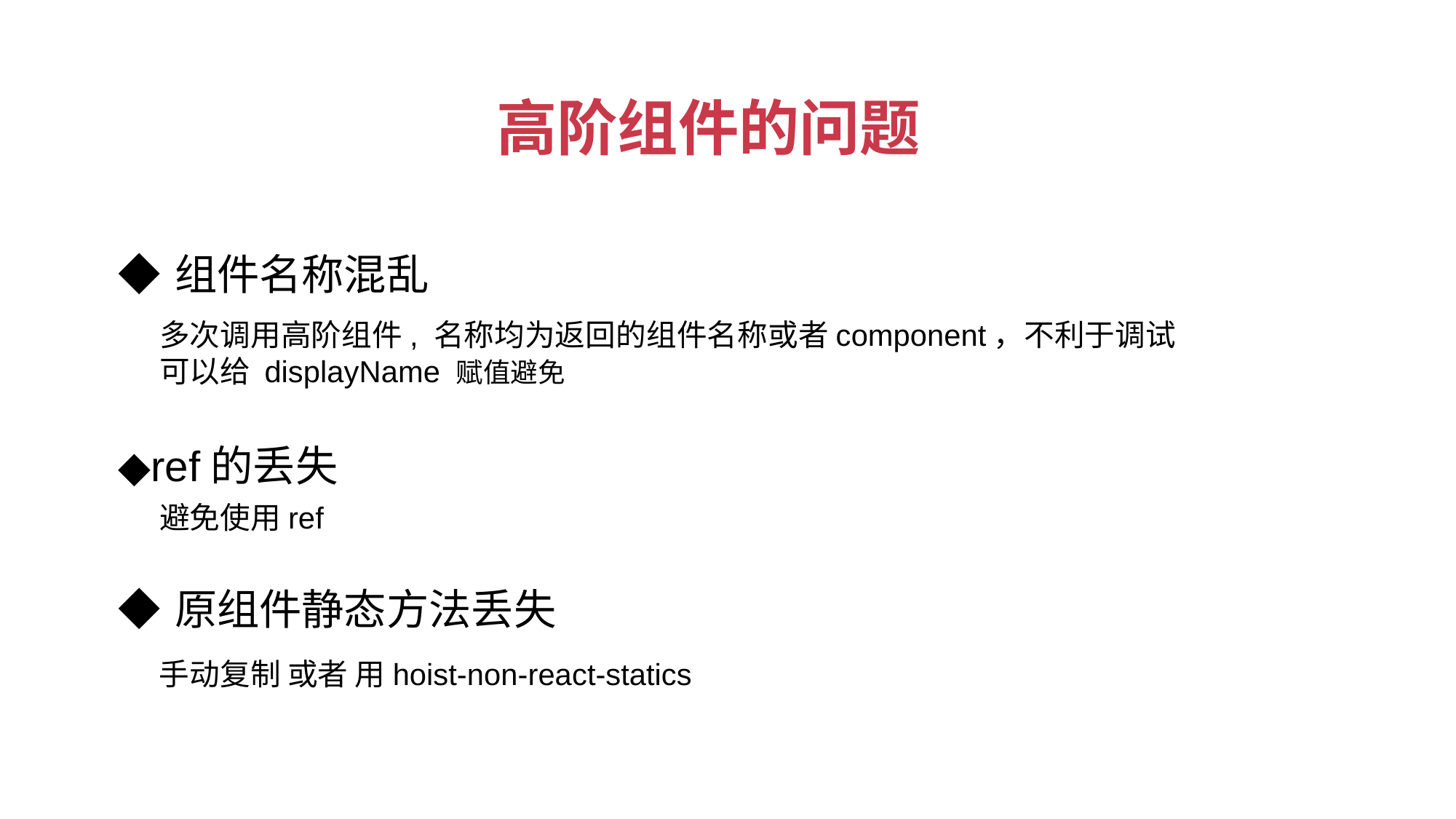

# 高阶组件的问题
◆ 组件名称混乱
多次调用高阶组件, 名称均为返回的组件名称或者component，不利于调试
可以给 displayName 赋值避免
◆ref的丢失
避免使用ref
◆ 原组件静态方法丢失
手动复制 或者 用hoist-non-react-statics